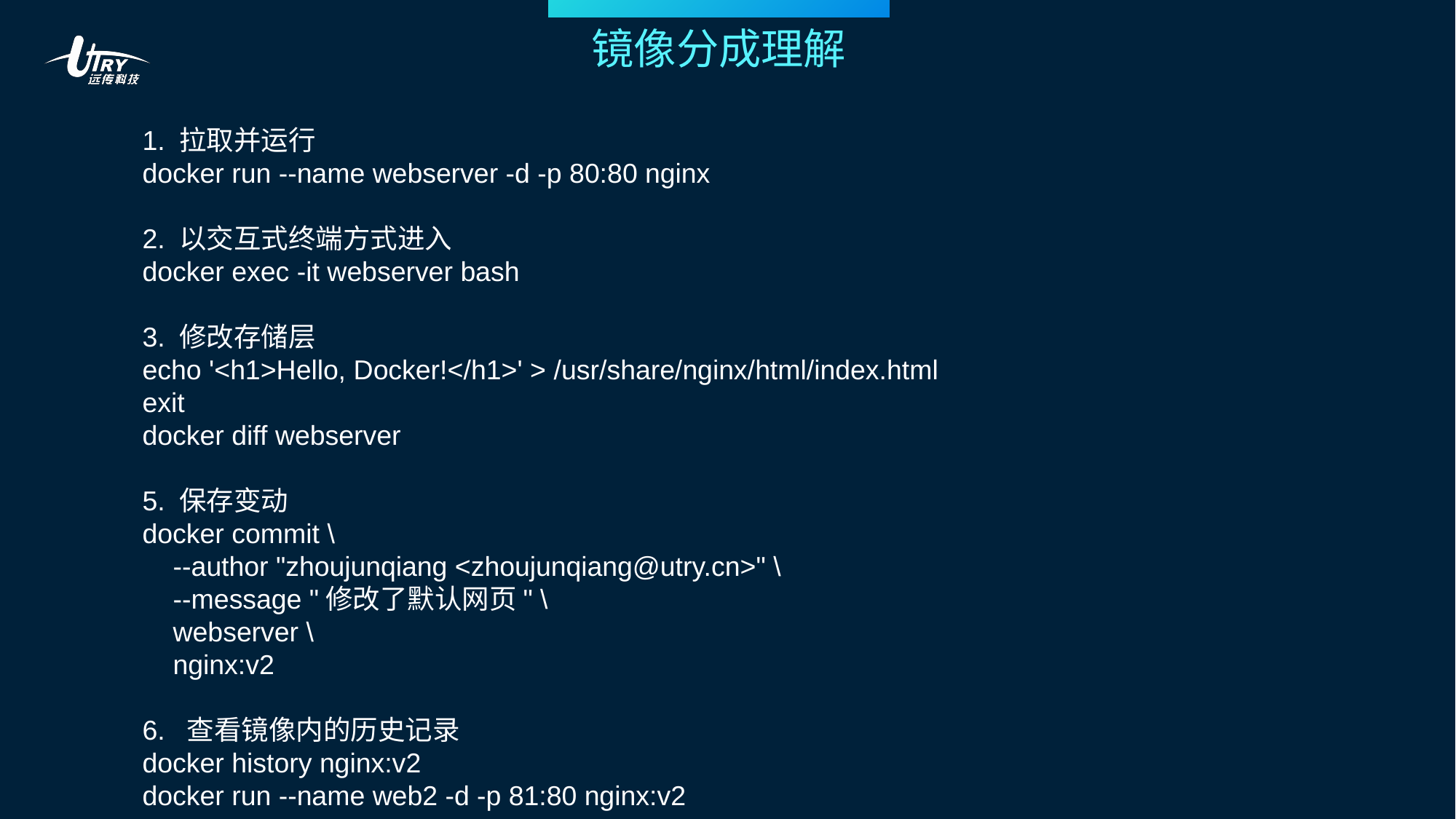

镜像分成理解
1. 拉取并运行
docker run --name webserver -d -p 80:80 nginx

2. 以交互式终端方式进入
docker exec -it webserver bash

3. 修改存储层
echo '<h1>Hello, Docker!</h1>' > /usr/share/nginx/html/index.html
exit
docker diff webserver

5. 保存变动
docker commit \
    --author "zhoujunqiang <zhoujunqiang@utry.cn>" \
    --message "修改了默认网页" \
    webserver \
    nginx:v2

6.  查看镜像内的历史记录
docker history nginx:v2
docker run --name web2 -d -p 81:80 nginx:v2